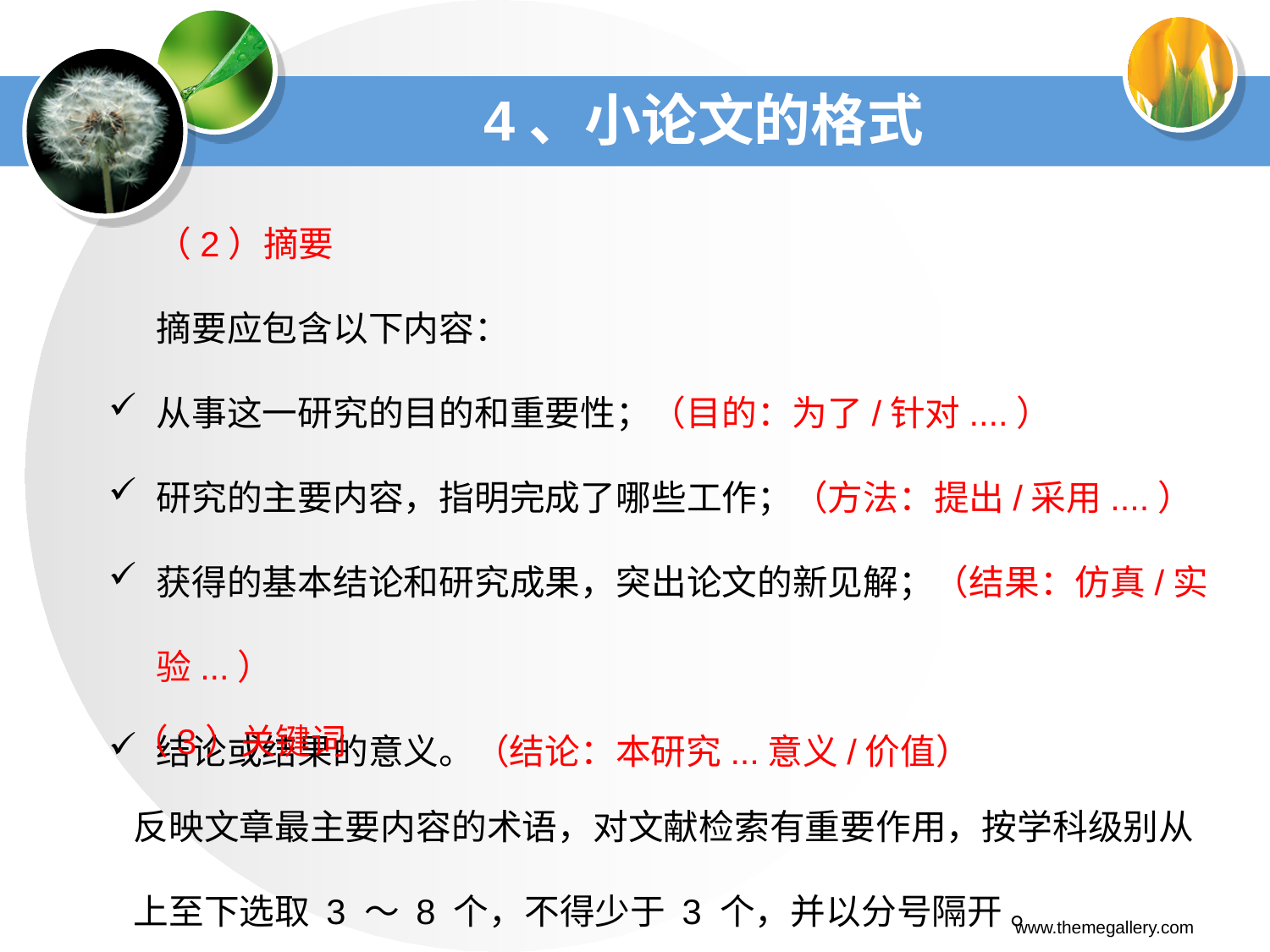

# 4、小论文的格式
（2）摘要
摘要应包含以下内容：
从事这一研究的目的和重要性；（目的：为了/针对....）
研究的主要内容，指明完成了哪些工作；（方法：提出/采用....）
获得的基本结论和研究成果，突出论文的新见解；（结果：仿真/实验...）
结论或结果的意义。（结论：本研究...意义/价值）
（3）关键词
反映文章最主要内容的术语，对文献检索有重要作用，按学科级别从上至下选取 3 ～ 8 个，不得少于 3 个，并以分号隔开 。
www.themegallery.com